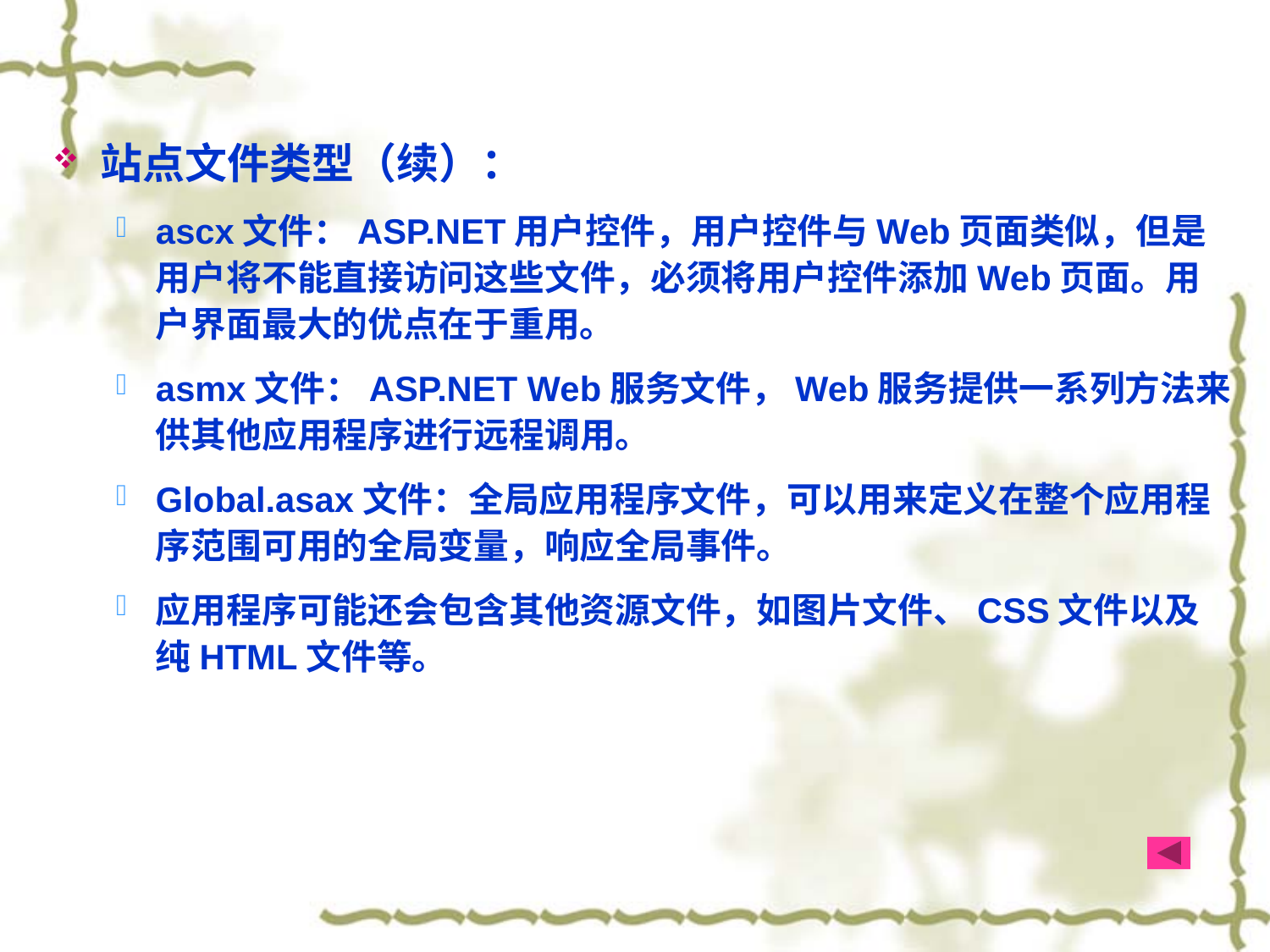

站点文件类型（续）：
ascx文件：ASP.NET用户控件，用户控件与Web页面类似，但是用户将不能直接访问这些文件，必须将用户控件添加Web页面。用户界面最大的优点在于重用。
asmx文件：ASP.NET Web服务文件，Web服务提供一系列方法来供其他应用程序进行远程调用。
Global.asax文件：全局应用程序文件，可以用来定义在整个应用程序范围可用的全局变量，响应全局事件。
应用程序可能还会包含其他资源文件，如图片文件、CSS文件以及纯HTML文件等。